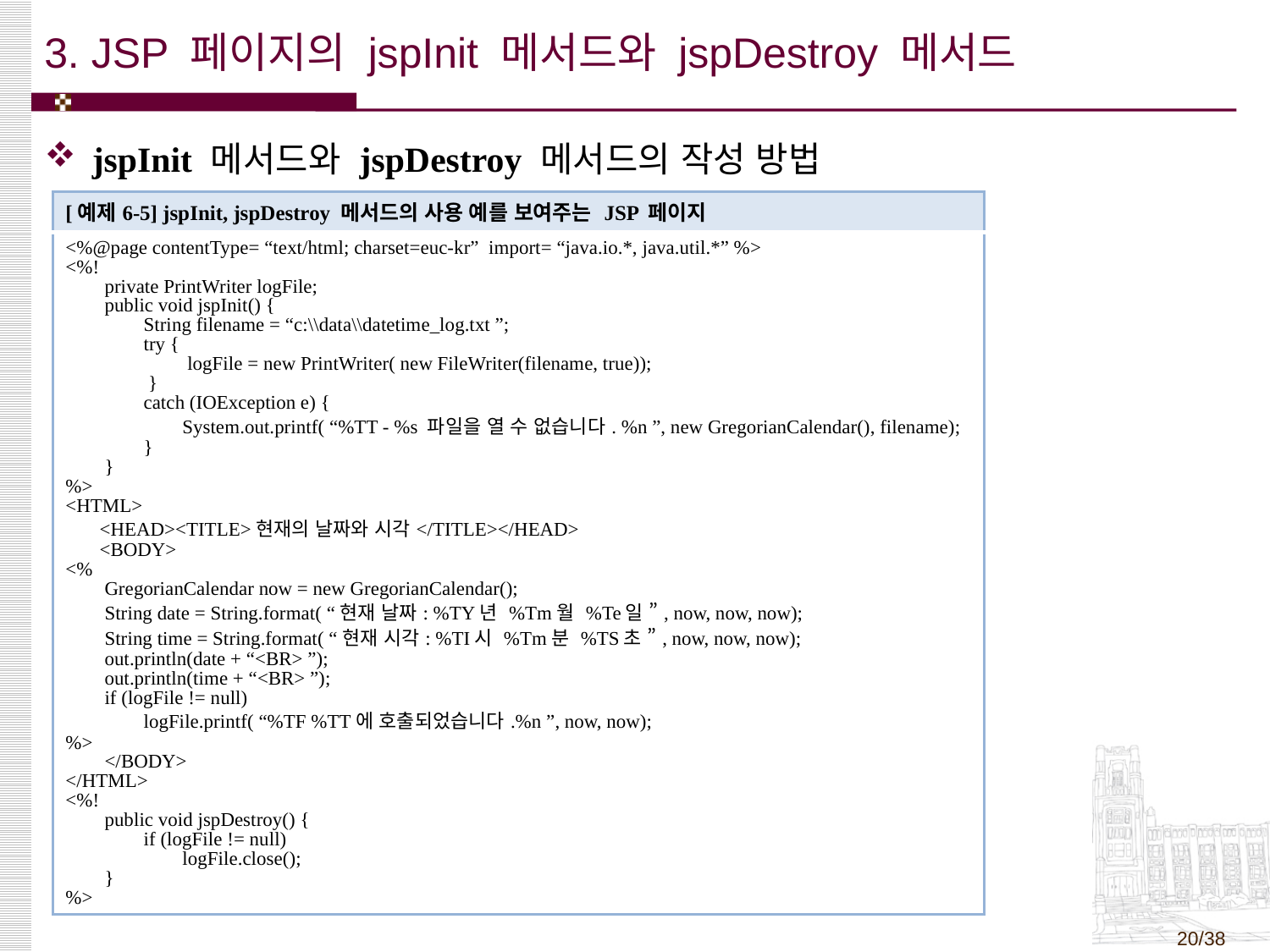

# 3. JSP 페이지의 jspInit 메서드와 jspDestroy 메서드
jspInit 메서드와 jspDestroy 메서드의 작성 방법

| [예제6-5] jspInit, jspDestroy 메서드의 사용 예를 보여주는 JSP 페이지 |
| --- |
| <%@page contentType= “text/html; charset=euc-kr” import= “java.io.\*, java.util.\*” %> <%! private PrintWriter logFile; public void jspInit() { String filename = “c:\\data\\datetime\_log.txt ”; try { logFile = new PrintWriter( new FileWriter(filename, true)); } catch (IOException e) { System.out.printf( “%TT - %s 파일을 열 수 없습니다. %n ”, new GregorianCalendar(), filename); } } %> <HTML> <HEAD><TITLE>현재의 날짜와 시각</TITLE></HEAD> <BODY> <% GregorianCalendar now = new GregorianCalendar(); String date = String.format( “현재 날짜: %TY년 %Tm월 %Te일 ”, now, now, now); String time = String.format( “현재 시각: %TI시 %Tm분 %TS초 ”, now, now, now); out.println(date + “<BR> ”); out.println(time + “<BR> ”); if (logFile != null) logFile.printf( “%TF %TT에 호출되었습니다.%n ”, now, now); %> </BODY> </HTML> <%! public void jspDestroy() { if (logFile != null) logFile.close(); } %> |